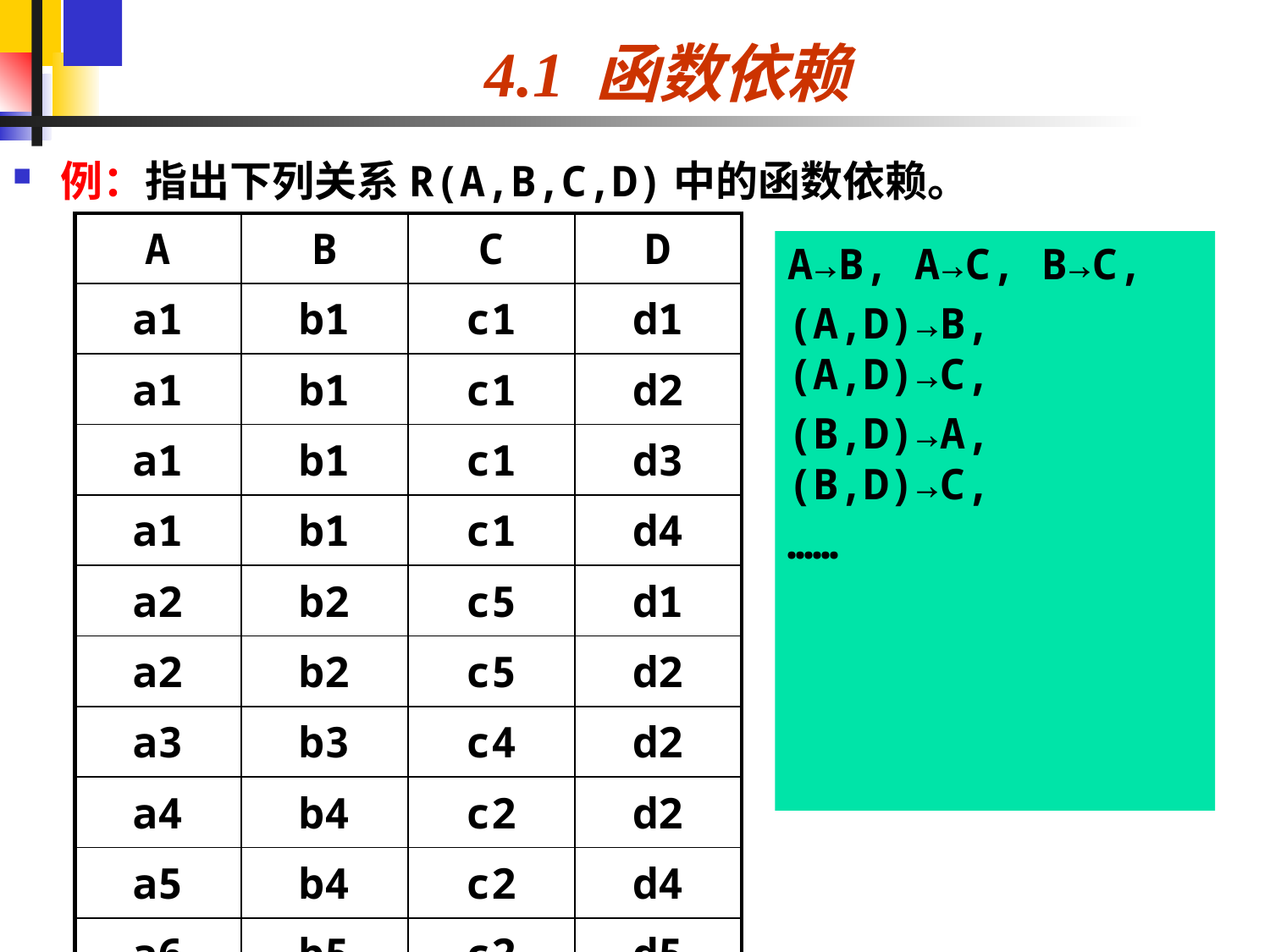

# 4.1 函数依赖
例：指出下列关系R(A,B,C,D)中的函数依赖。

| A | B | C | D |
| --- | --- | --- | --- |
| a1 | b1 | c1 | d1 |
| a1 | b1 | c1 | d2 |
| a1 | b1 | c1 | d3 |
| a1 | b1 | c1 | d4 |
| a2 | b2 | c5 | d1 |
| a2 | b2 | c5 | d2 |
| a3 | b3 | c4 | d2 |
| a4 | b4 | c2 | d2 |
| a5 | b4 | c2 | d4 |
| a6 | b5 | c2 | d5 |
A→B, A→C, B→C,
(A,D)→B, (A,D)→C,
(B,D)→A, (B,D)→C,
……